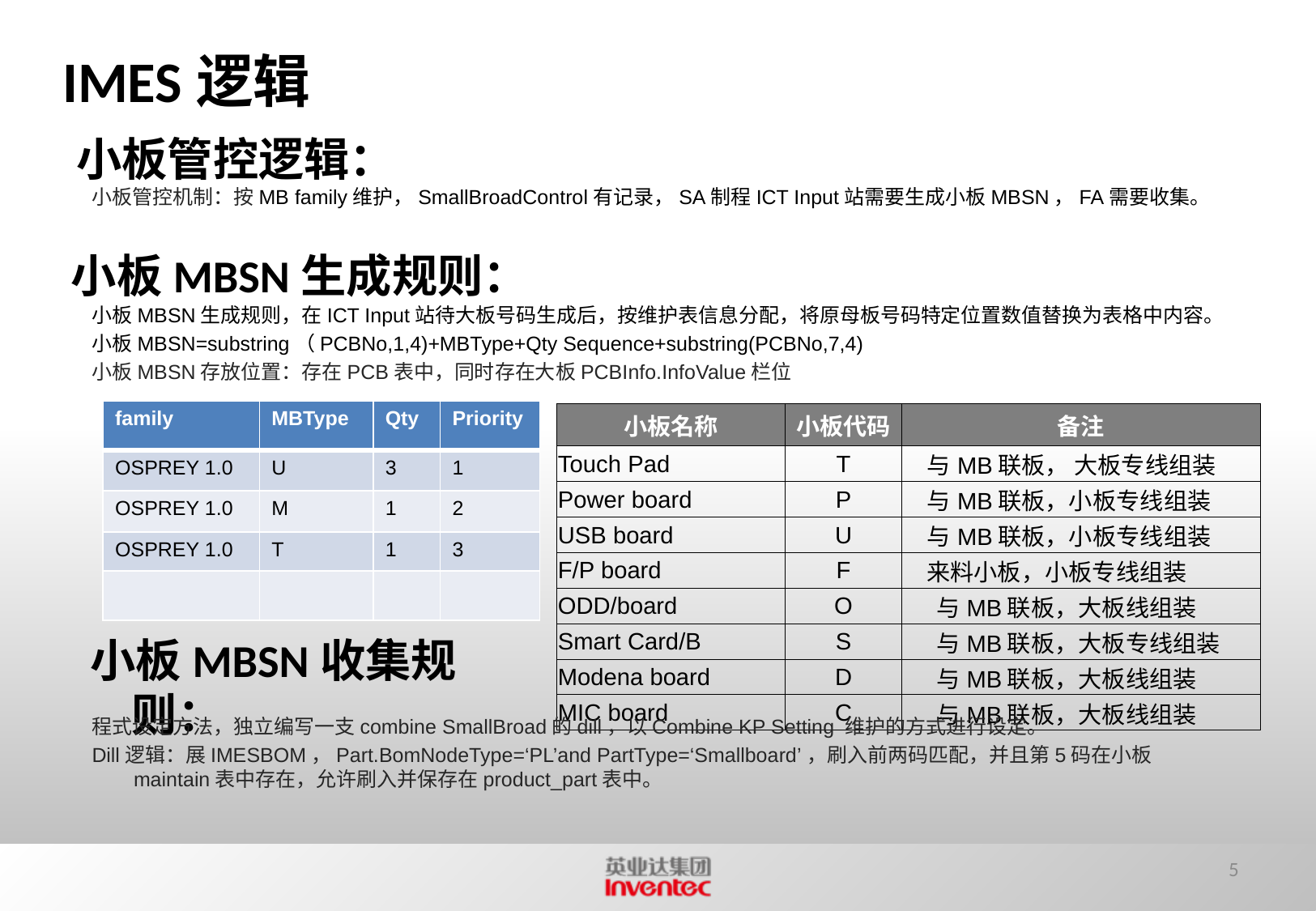

# IMES逻辑
小板管控逻辑：

小板管控机制：按MB family维护，SmallBroadControl有记录，SA制程ICT Input站需要生成小板MBSN，FA需要收集。
小板MBSN生成规则：

小板MBSN生成规则，在ICT Input站待大板号码生成后，按维护表信息分配，将原母板号码特定位置数值替换为表格中内容。
小板MBSN=substring（PCBNo,1,4)+MBType+Qty Sequence+substring(PCBNo,7,4)
小板MBSN存放位置：存在PCB表中，同时存在大板PCBInfo.InfoValue栏位
| family | MBType | Qty | Priority |
| --- | --- | --- | --- |
| OSPREY 1.0 | U | 3 | 1 |
| OSPREY 1.0 | M | 1 | 2 |
| OSPREY 1.0 | T | 1 | 3 |
|  |  |  |  |
| 小板名称 | 小板代码 | 备注 |
| --- | --- | --- |
| Touch Pad | T | 与MB联板， 大板专线组装 |
| Power board | P | 与MB联板，小板专线组装 |
| USB board | U | 与MB联板，小板专线组装 |
| F/P board | F | 来料小板，小板专线组装 |
| ODD/board | O | 与MB联板，大板线组装 |
| Smart Card/B | S | 与MB联板，大板专线组装 |
| Modena board | D | 与MB联板，大板线组装 |
| MIC board | C | 与MB联板，大板线组装 |
小板MBSN收集规则：

程式设定方法，独立编写一支combine SmallBroad的dill，以Combine KP Setting 维护的方式进行设定。
Dill逻辑：展IMESBOM，Part.BomNodeType=‘PL’and PartType=‘Smallboard’，刷入前两码匹配，并且第5码在小板maintain表中存在，允许刷入并保存在product_part表中。
5